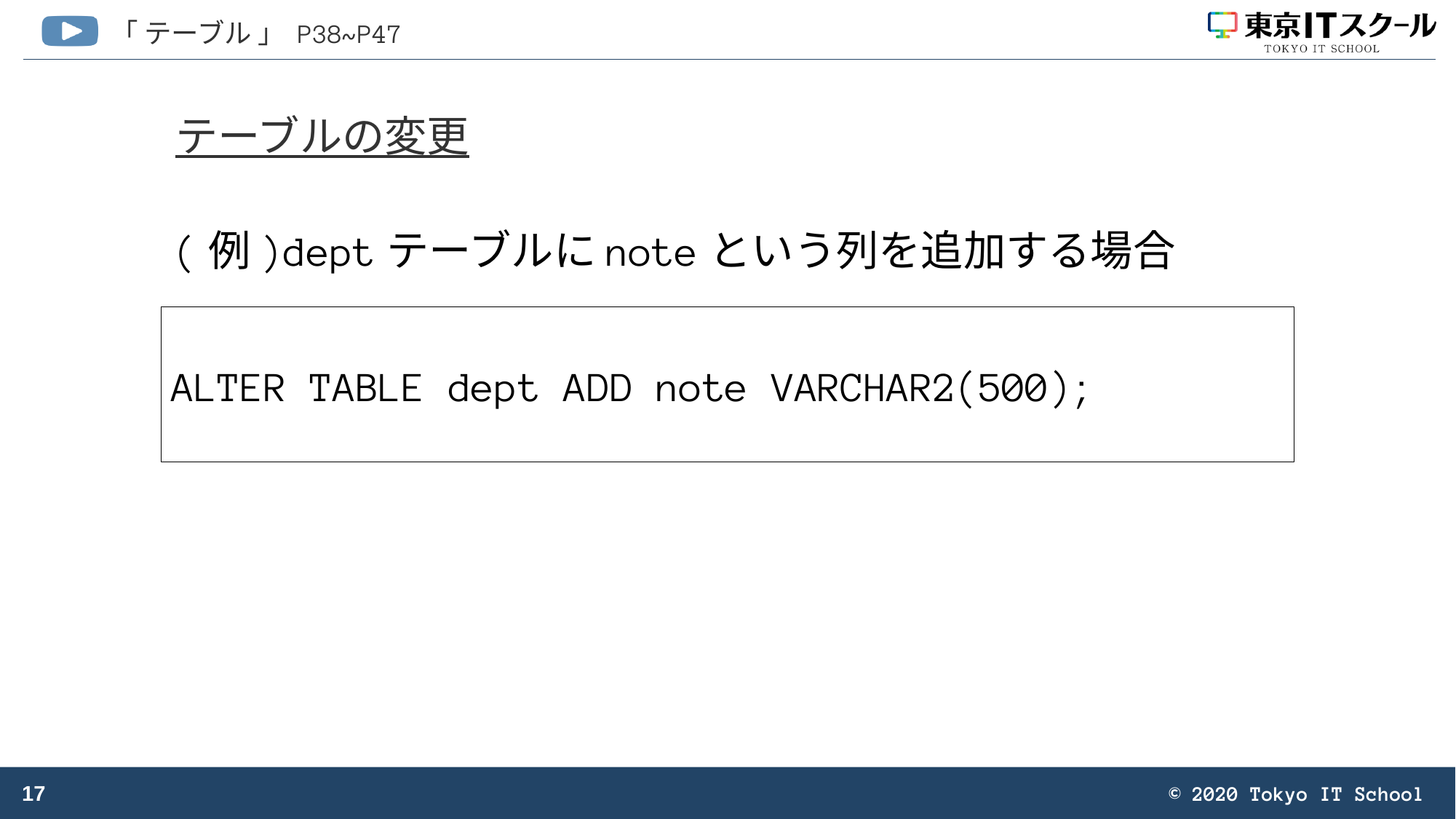

# テーブルの変更
(例)deptテーブルにnoteという列を追加する場合
ALTER TABLE dept ADD note VARCHAR2(500);
17